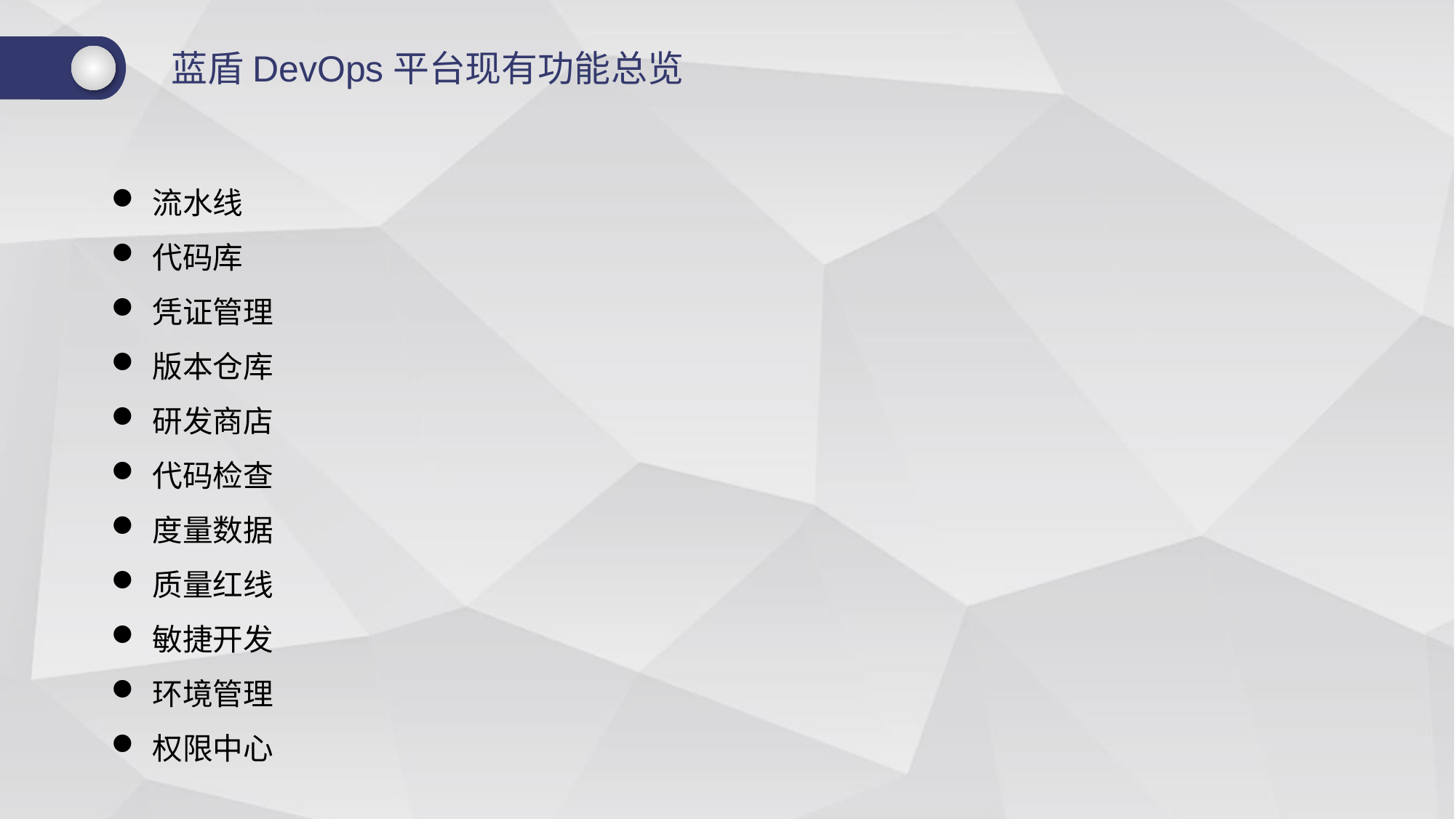

蓝盾DevOps平台现有功能总览
流水线
代码库
凭证管理
版本仓库
研发商店
代码检查
度量数据
质量红线
敏捷开发
环境管理
权限中心